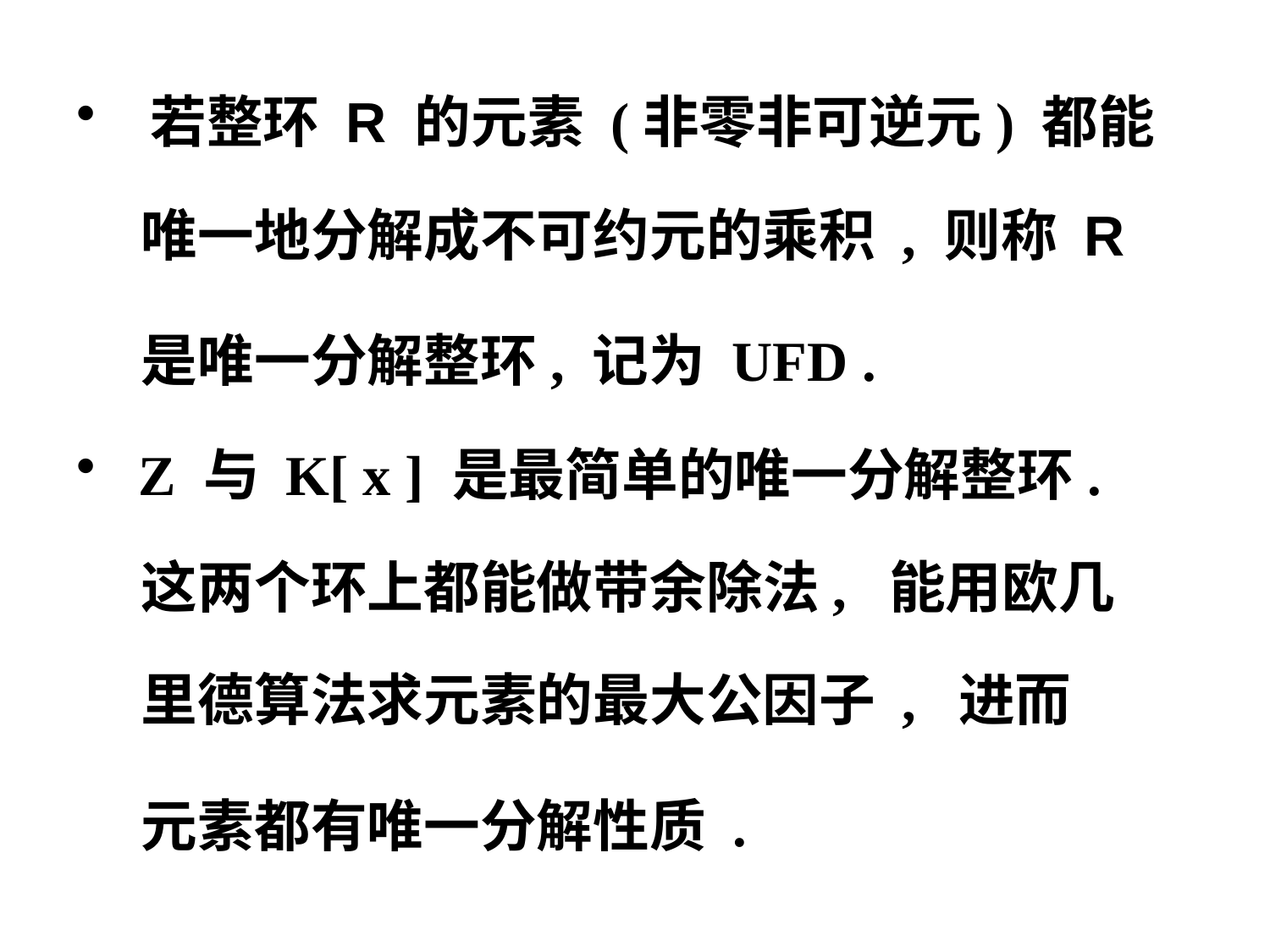

若整环 R 的元素 (非零非可逆元) 都能
    唯一地分解成不可约元的乘积 , 则称 R
    是唯一分解整环, 记为 UFD .
 Z 与 K[ x ] 是最简单的唯一分解整环.
    这两个环上都能做带余除法,  能用欧几
    里德算法求元素的最大公因子 ,  进而
    元素都有唯一分解性质 .